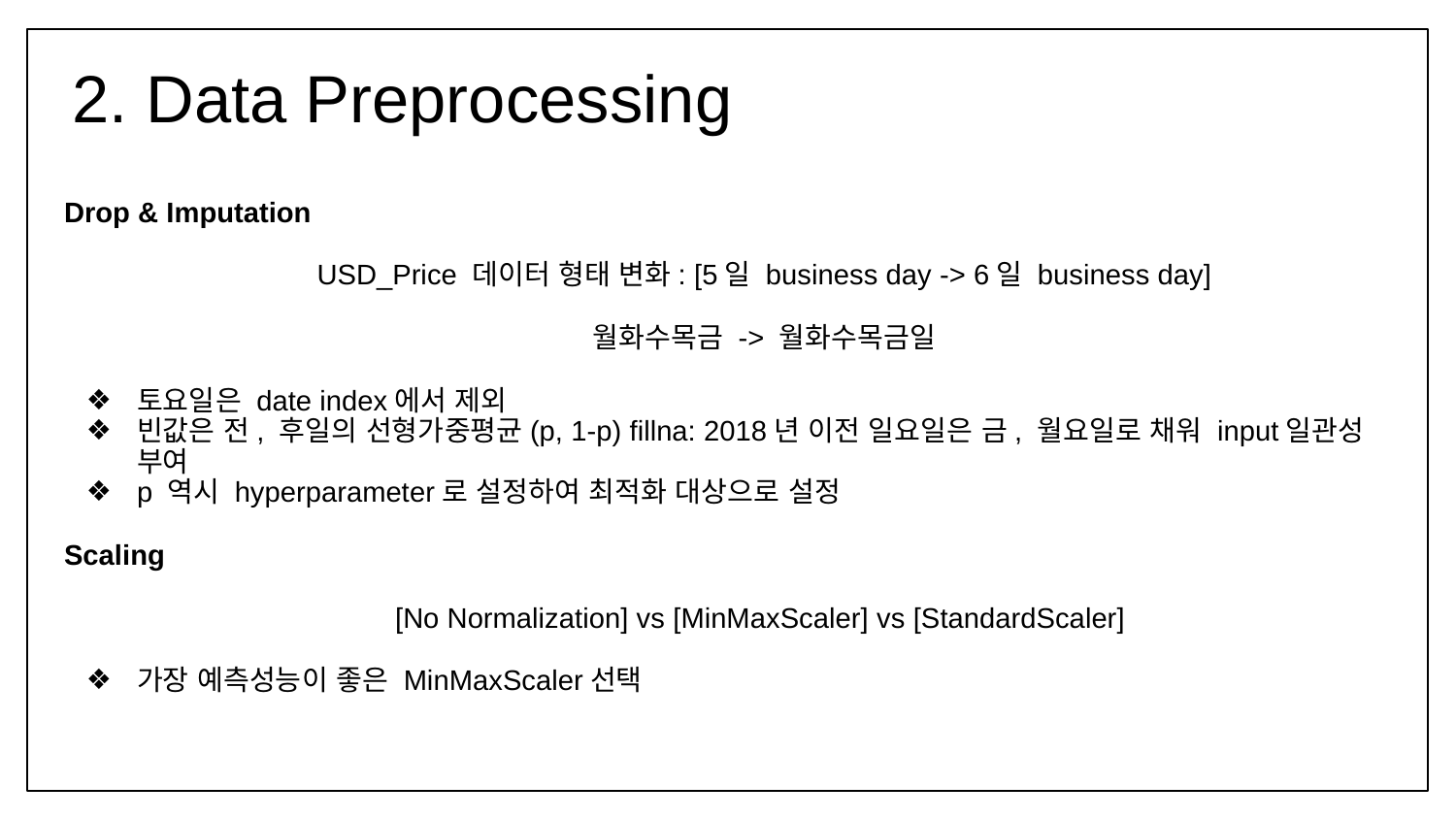

# 2. Data Preprocessing
Drop & Imputation
USD_Price 데이터 형태 변화: [5일 business day -> 6일 business day]
월화수목금 -> 월화수목금일
토요일은 date index에서 제외
빈값은 전, 후일의 선형가중평균(p, 1-p) fillna: 2018년 이전 일요일은 금, 월요일로 채워 input일관성 부여
p 역시 hyperparameter로 설정하여 최적화 대상으로 설정
Scaling
[No Normalization] vs [MinMaxScaler] vs [StandardScaler]
가장 예측성능이 좋은 MinMaxScaler선택